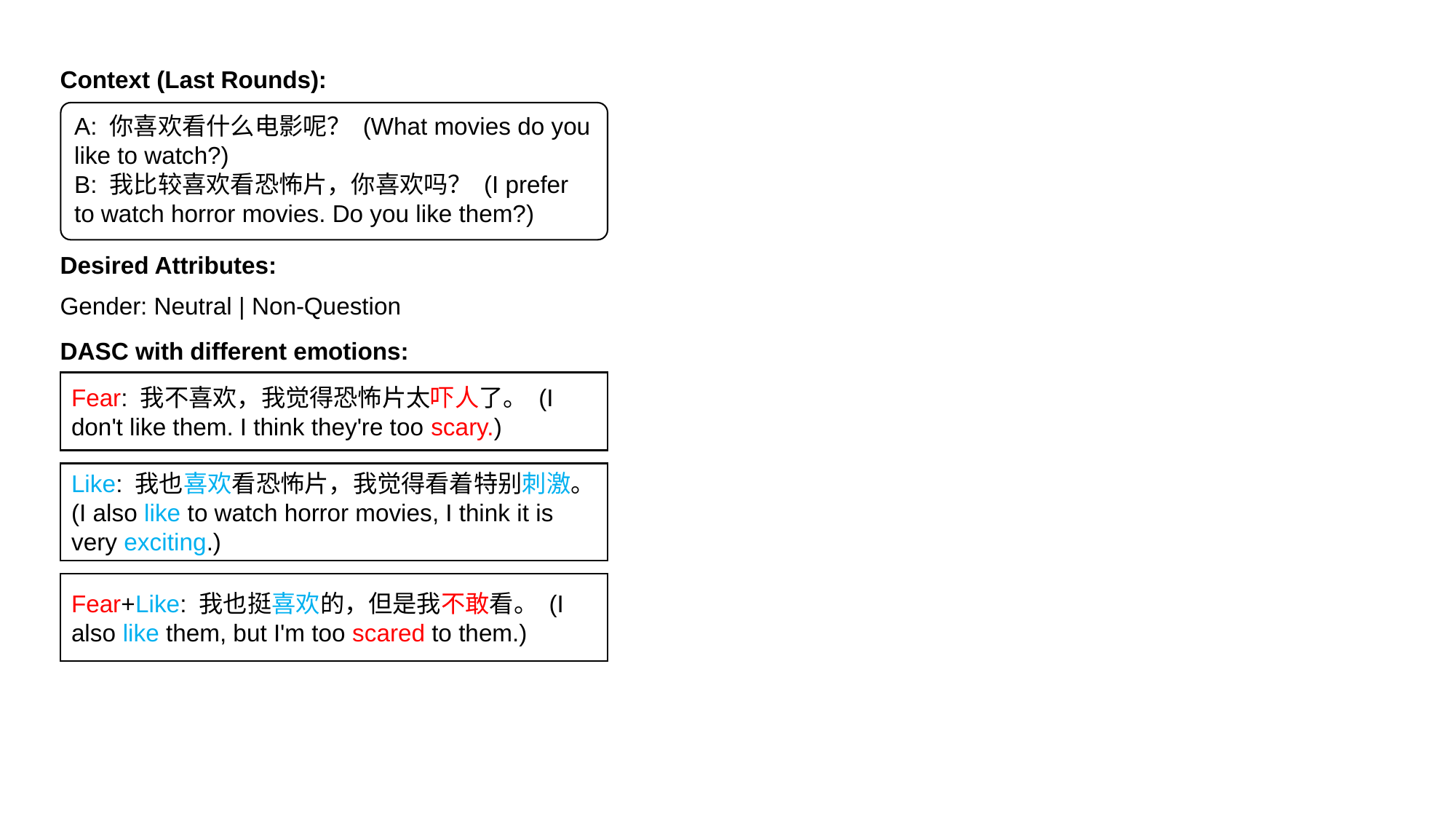

Context (Last Rounds):
A: 你喜欢看什么电影呢？ (What movies do you like to watch?)
B: 我比较喜欢看恐怖片，你喜欢吗？ (I prefer to watch horror movies. Do you like them?)
Desired Attributes:
Gender: Neutral | Non-Question
DASC with different emotions:
Fear: 我不喜欢，我觉得恐怖片太吓人了。 (I don't like them. I think they're too scary.)
Like: 我也喜欢看恐怖片，我觉得看着特别刺激。 (I also like to watch horror movies, I think it is very exciting.)
Fear+Like: 我也挺喜欢的，但是我不敢看。 (I also like them, but I'm too scared to them.)